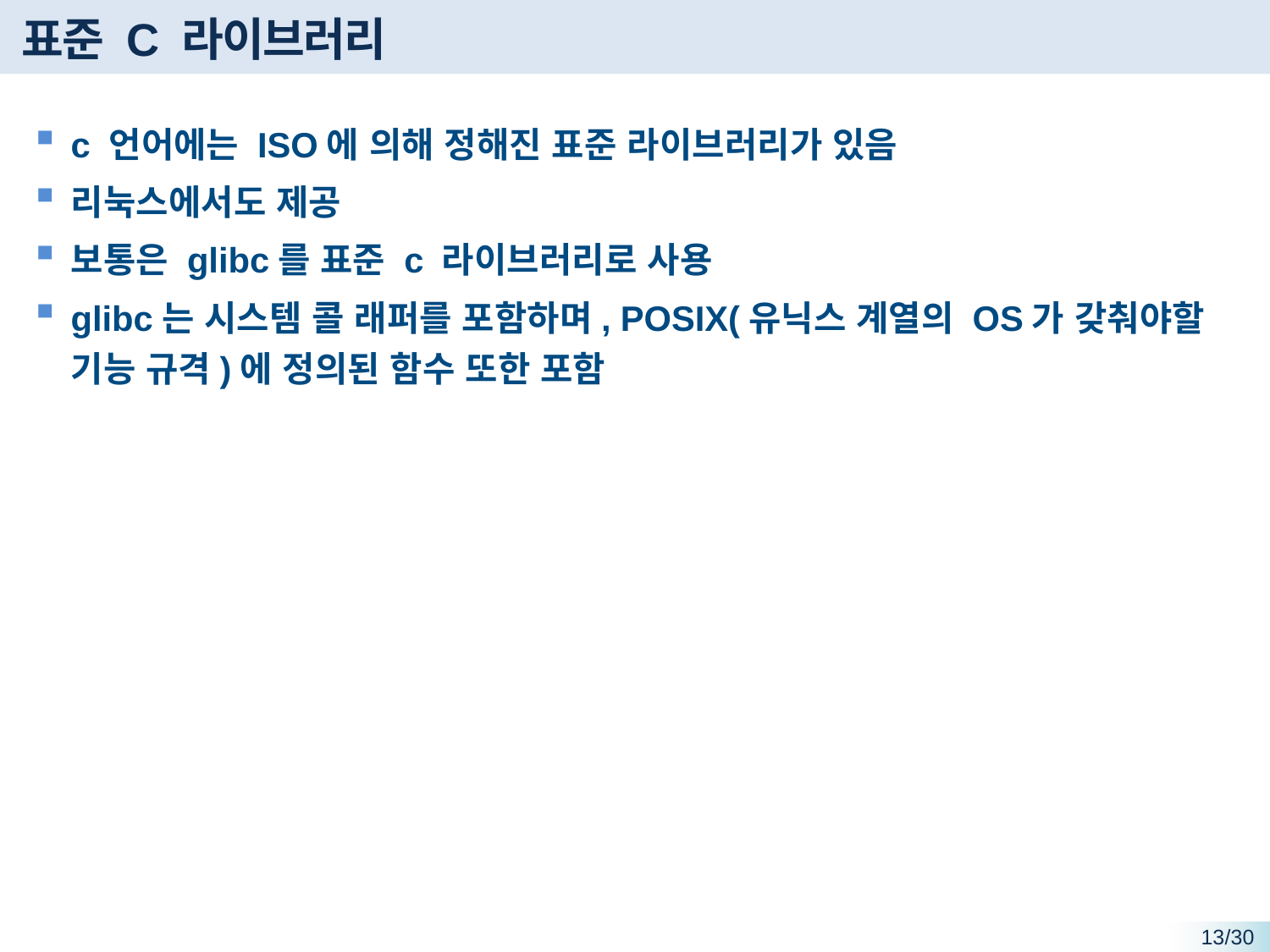

# 표준 C 라이브러리
c 언어에는 ISO에 의해 정해진 표준 라이브러리가 있음
리눅스에서도 제공
보통은 glibc를 표준 c 라이브러리로 사용
glibc는 시스템 콜 래퍼를 포함하며, POSIX(유닉스 계열의 OS가 갖춰야할 기능 규격)에 정의된 함수 또한 포함